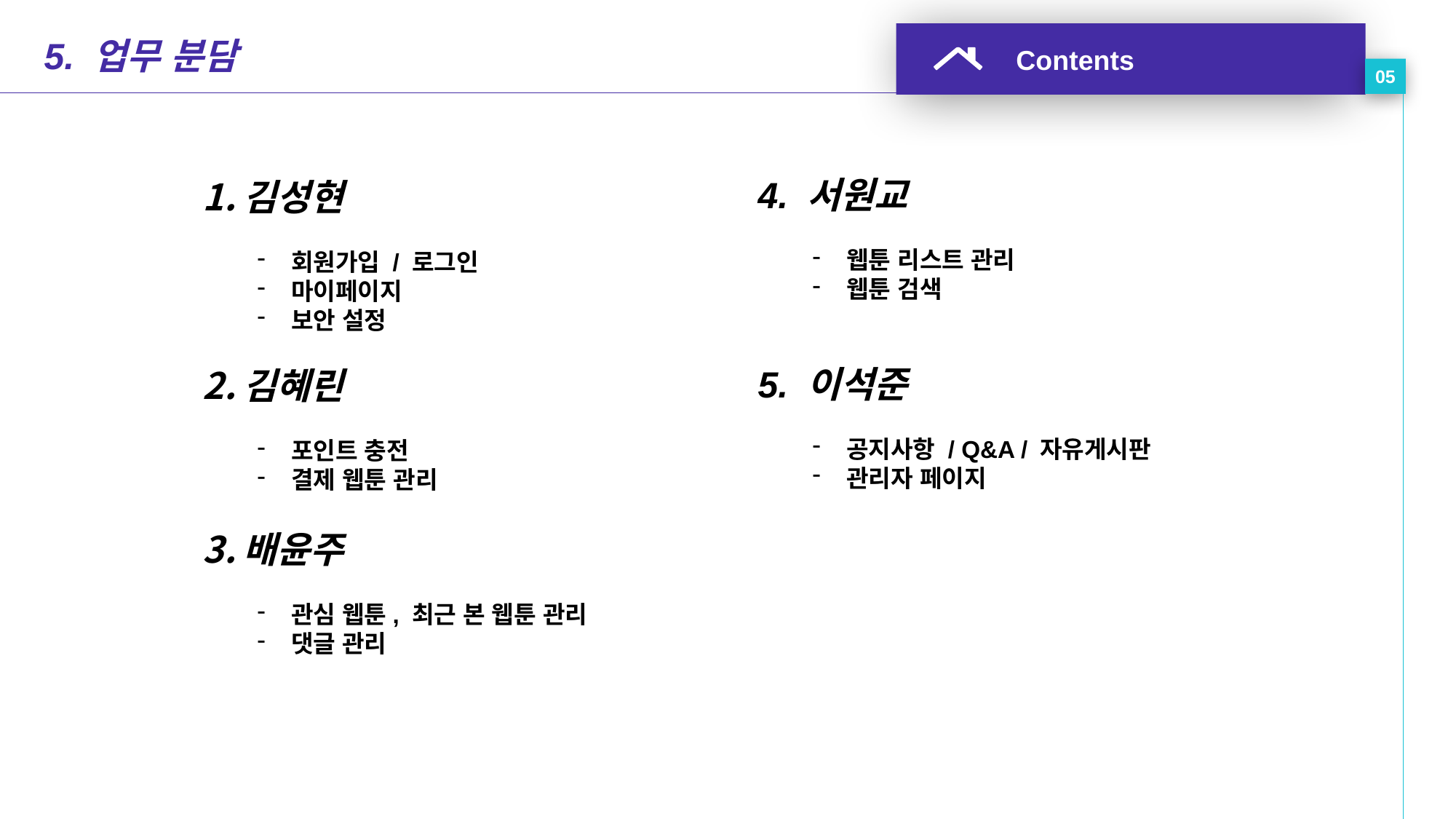

Contents

05
5. 업무 분담
4. 서원교

웹툰 리스트 관리
웹툰 검색

5. 이석준

공지사항 / Q&A / 자유게시판
관리자 페이지
김성현

회원가입 / 로그인
마이페이지
보안 설정
김혜린

포인트 충전
결제 웹툰 관리

배윤주

관심 웹툰, 최근 본 웹툰 관리
댓글 관리